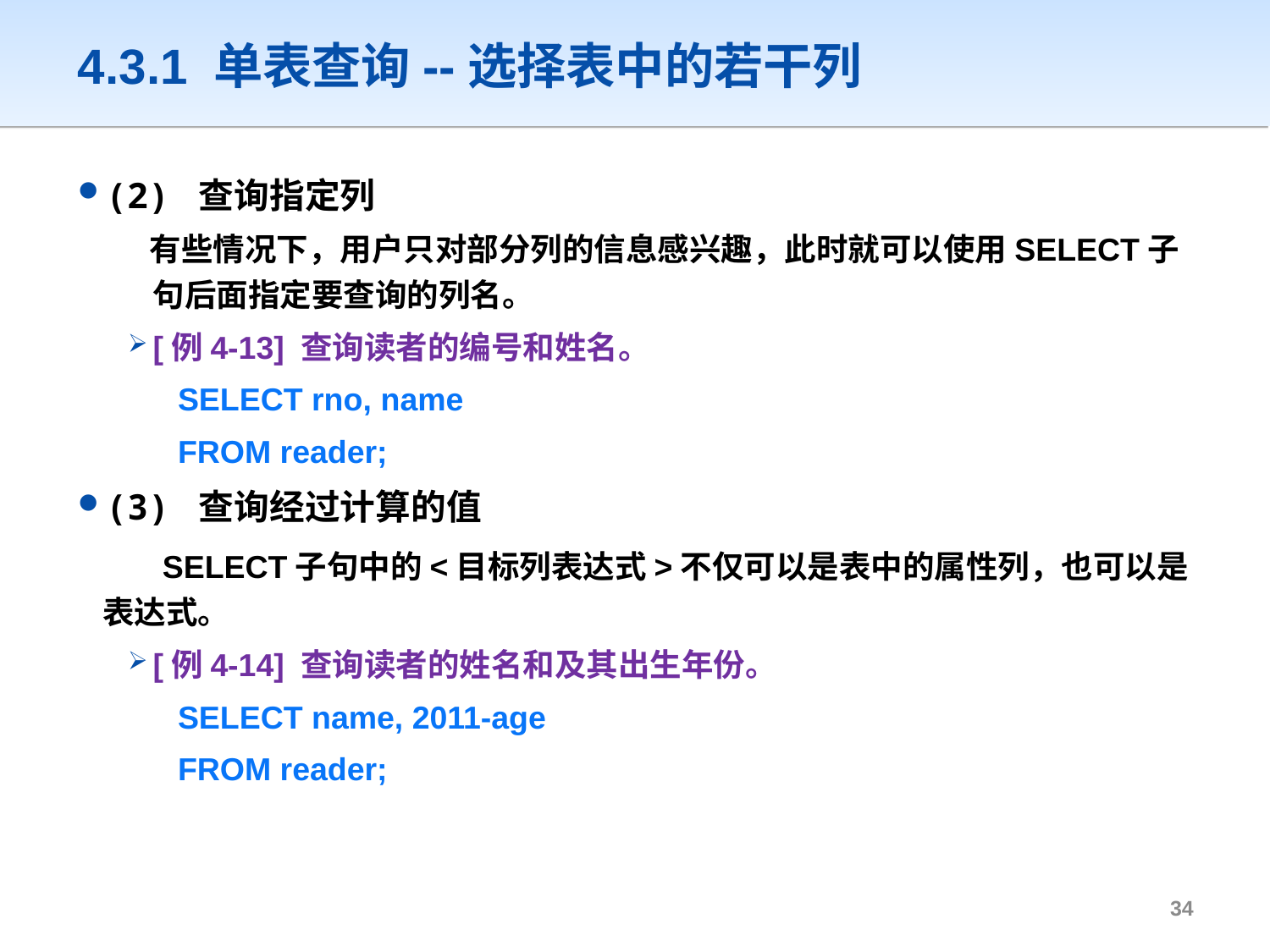

# 4.3.1 单表查询--选择表中的若干列
(2) 查询指定列
  有些情况下，用户只对部分列的信息感兴趣，此时就可以使用SELECT子句后面指定要查询的列名。
[例4-13] 查询读者的编号和姓名。
SELECT rno, name
FROM reader;
(3) 查询经过计算的值
    SELECT子句中的<目标列表达式>不仅可以是表中的属性列，也可以是表达式。
[例4-14] 查询读者的姓名和及其出生年份。
SELECT name, 2011-age
FROM reader;

34